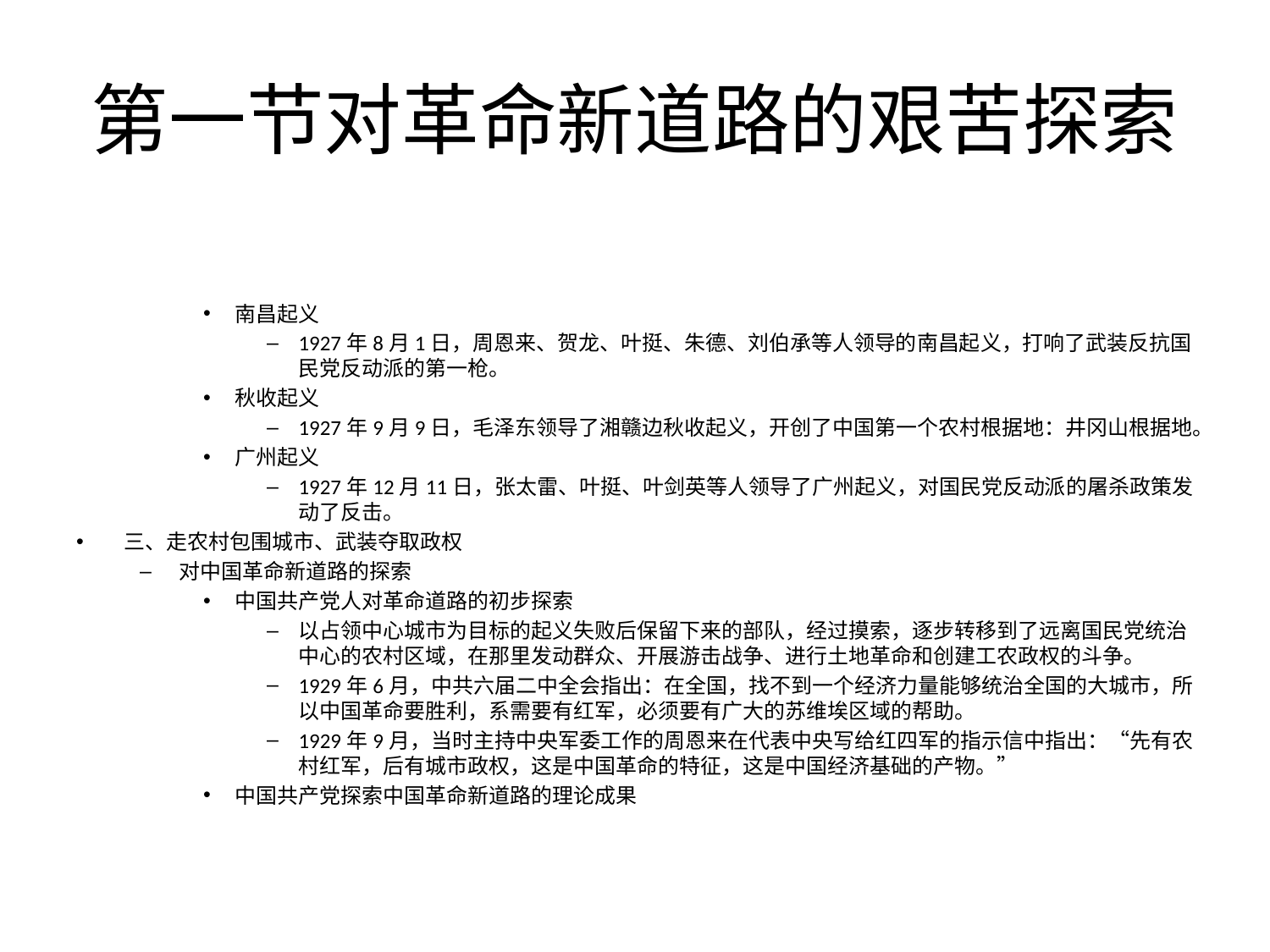

# 第一节对革命新道路的艰苦探索

南昌起义
1927年8月1日，周恩来、贺龙、叶挺、朱德、刘伯承等人领导的南昌起义，打响了武装反抗国民党反动派的第一枪。
秋收起义
1927年9月9日，毛泽东领导了湘赣边秋收起义，开创了中国第一个农村根据地：井冈山根据地。
广州起义
1927年12月11日，张太雷、叶挺、叶剑英等人领导了广州起义，对国民党反动派的屠杀政策发动了反击。
三、走农村包围城市、武装夺取政权
对中国革命新道路的探索
中国共产党人对革命道路的初步探索
以占领中心城市为目标的起义失败后保留下来的部队，经过摸索，逐步转移到了远离国民党统治中心的农村区域，在那里发动群众、开展游击战争、进行土地革命和创建工农政权的斗争。
1929年6月，中共六届二中全会指出：在全国，找不到一个经济力量能够统治全国的大城市，所以中国革命要胜利，系需要有红军，必须要有广大的苏维埃区域的帮助。
1929年9月，当时主持中央军委工作的周恩来在代表中央写给红四军的指示信中指出：“先有农村红军，后有城市政权，这是中国革命的特征，这是中国经济基础的产物。”
中国共产党探索中国革命新道路的理论成果